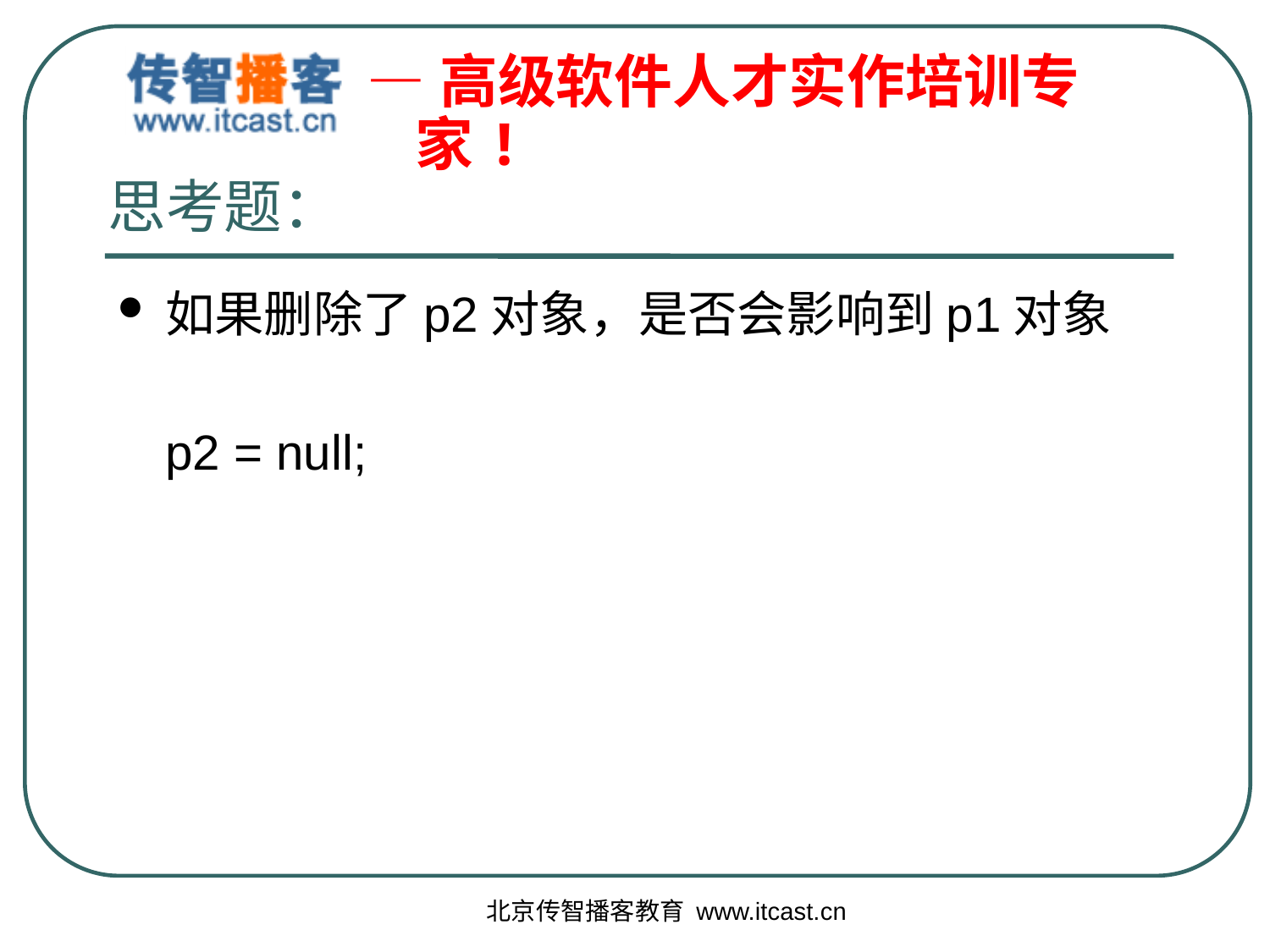

# 思考题：
如果删除了p2对象，是否会影响到p1对象

	p2 = null;
北京传智播客教育 www.itcast.cn